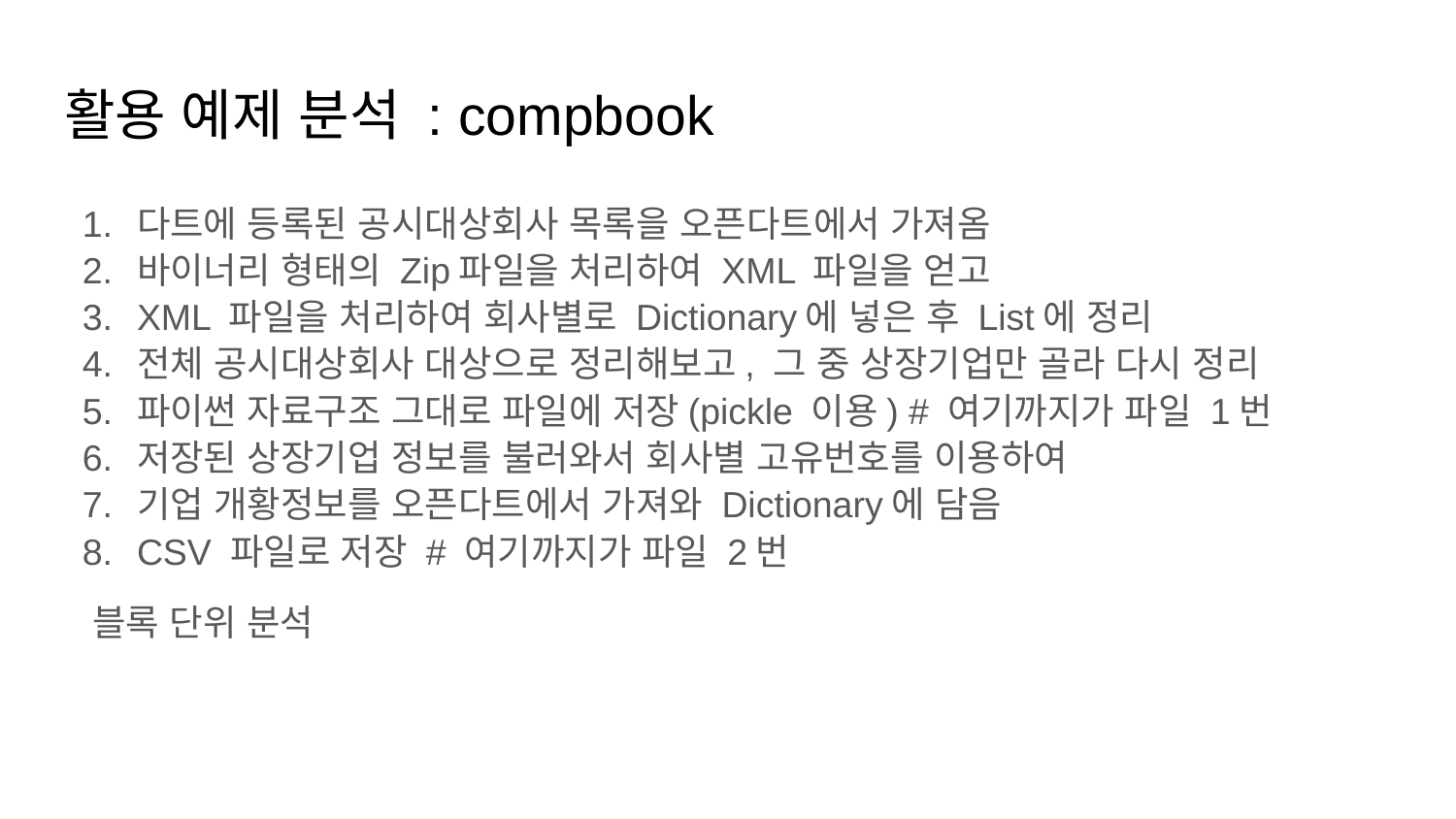

# 활용 예제 분석 : compbook
다트에 등록된 공시대상회사 목록을 오픈다트에서 가져옴
바이너리 형태의 Zip파일을 처리하여 XML 파일을 얻고
XML 파일을 처리하여 회사별로 Dictionary에 넣은 후 List에 정리
전체 공시대상회사 대상으로 정리해보고, 그 중 상장기업만 골라 다시 정리
파이썬 자료구조 그대로 파일에 저장(pickle 이용) # 여기까지가 파일 1번
저장된 상장기업 정보를 불러와서 회사별 고유번호를 이용하여
기업 개황정보를 오픈다트에서 가져와 Dictionary에 담음
CSV 파일로 저장 # 여기까지가 파일 2번
  블록 단위 분석